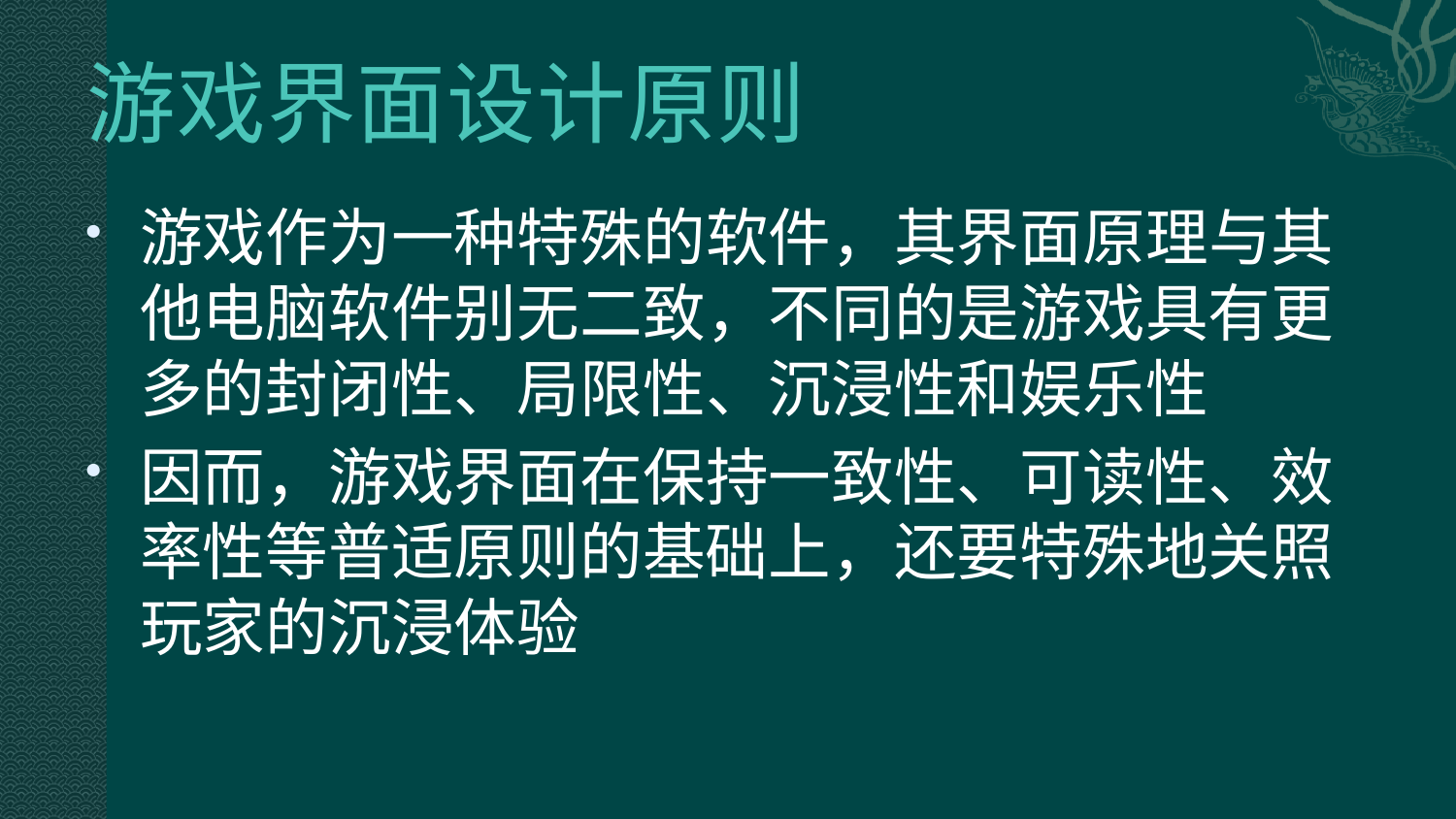

# 游戏界面设计原则
游戏作为一种特殊的软件，其界面原理与其他电脑软件别无二致，不同的是游戏具有更多的封闭性、局限性、沉浸性和娱乐性
因而，游戏界面在保持一致性、可读性、效率性等普适原则的基础上，还要特殊地关照玩家的沉浸体验